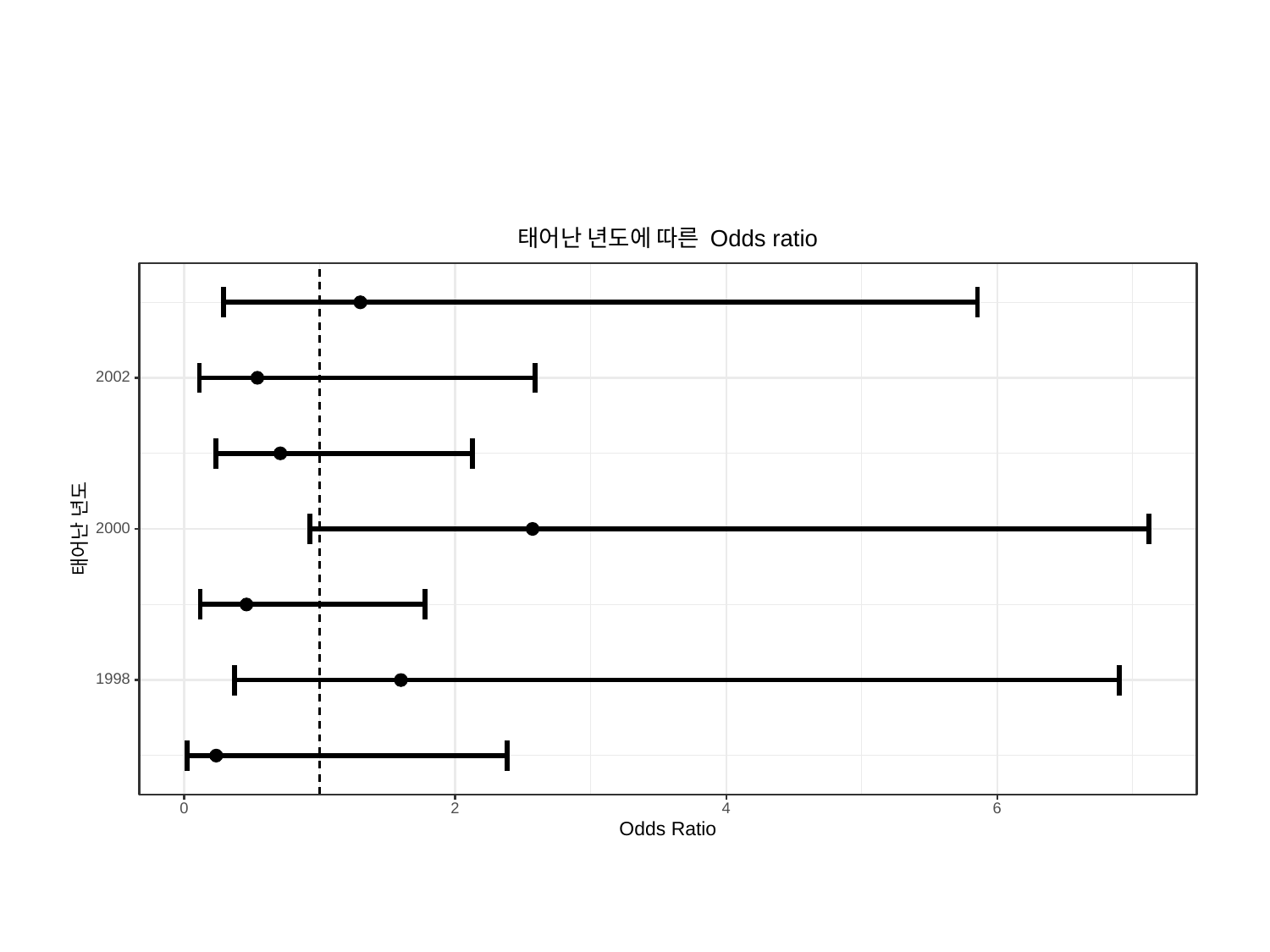

태어난 년도에 따른 Odds ratio

2002

태어난 년도
2000

1998

0
6
2
4
Odds Ratio